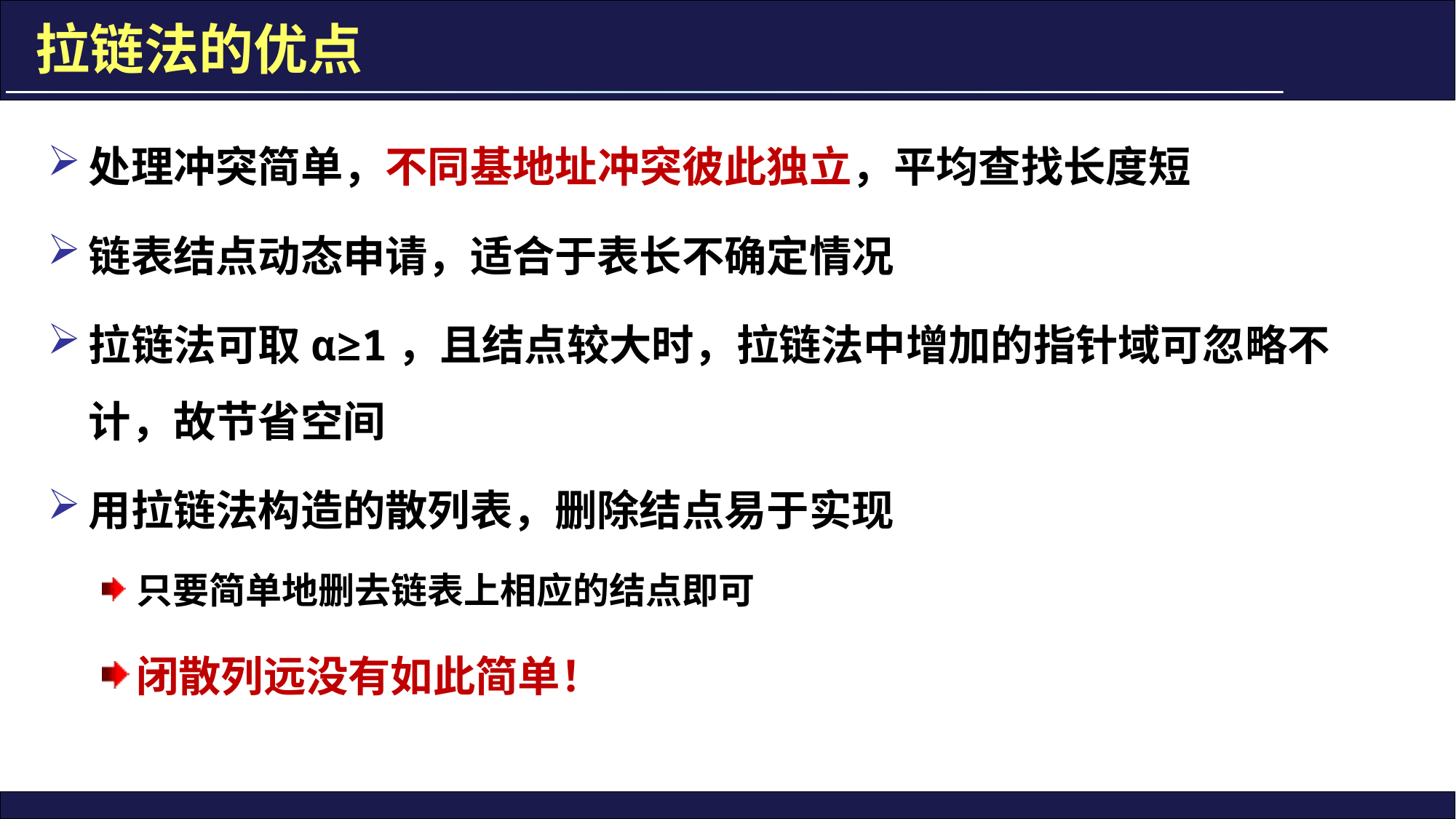

拉链法的优点
处理冲突简单，不同基地址冲突彼此独立，平均查找长度短
链表结点动态申请，适合于表长不确定情况
拉链法可取α≥1，且结点较大时，拉链法中增加的指针域可忽略不计，故节省空间
用拉链法构造的散列表，删除结点易于实现
只要简单地删去链表上相应的结点即可
闭散列远没有如此简单！